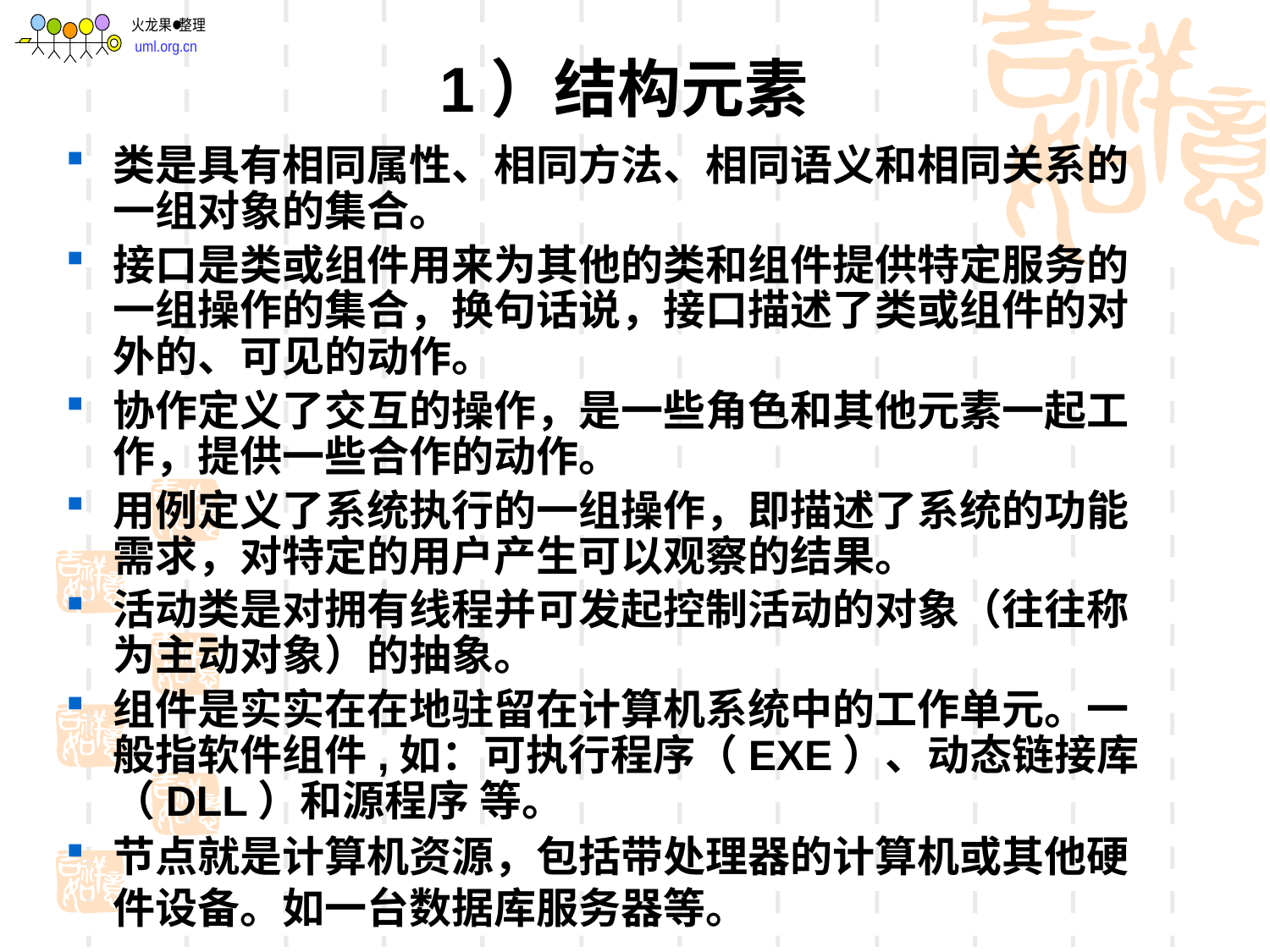

# 1）结构元素
类是具有相同属性、相同方法、相同语义和相同关系的一组对象的集合。
接口是类或组件用来为其他的类和组件提供特定服务的一组操作的集合，换句话说，接口描述了类或组件的对外的、可见的动作。
协作定义了交互的操作，是一些角色和其他元素一起工作，提供一些合作的动作。
用例定义了系统执行的一组操作，即描述了系统的功能需求，对特定的用户产生可以观察的结果。
活动类是对拥有线程并可发起控制活动的对象（往往称为主动对象）的抽象。
组件是实实在在地驻留在计算机系统中的工作单元。一般指软件组件,如：可执行程序（EXE）、动态链接库（DLL）和源程序 等。
节点就是计算机资源，包括带处理器的计算机或其他硬件设备。如一台数据库服务器等。